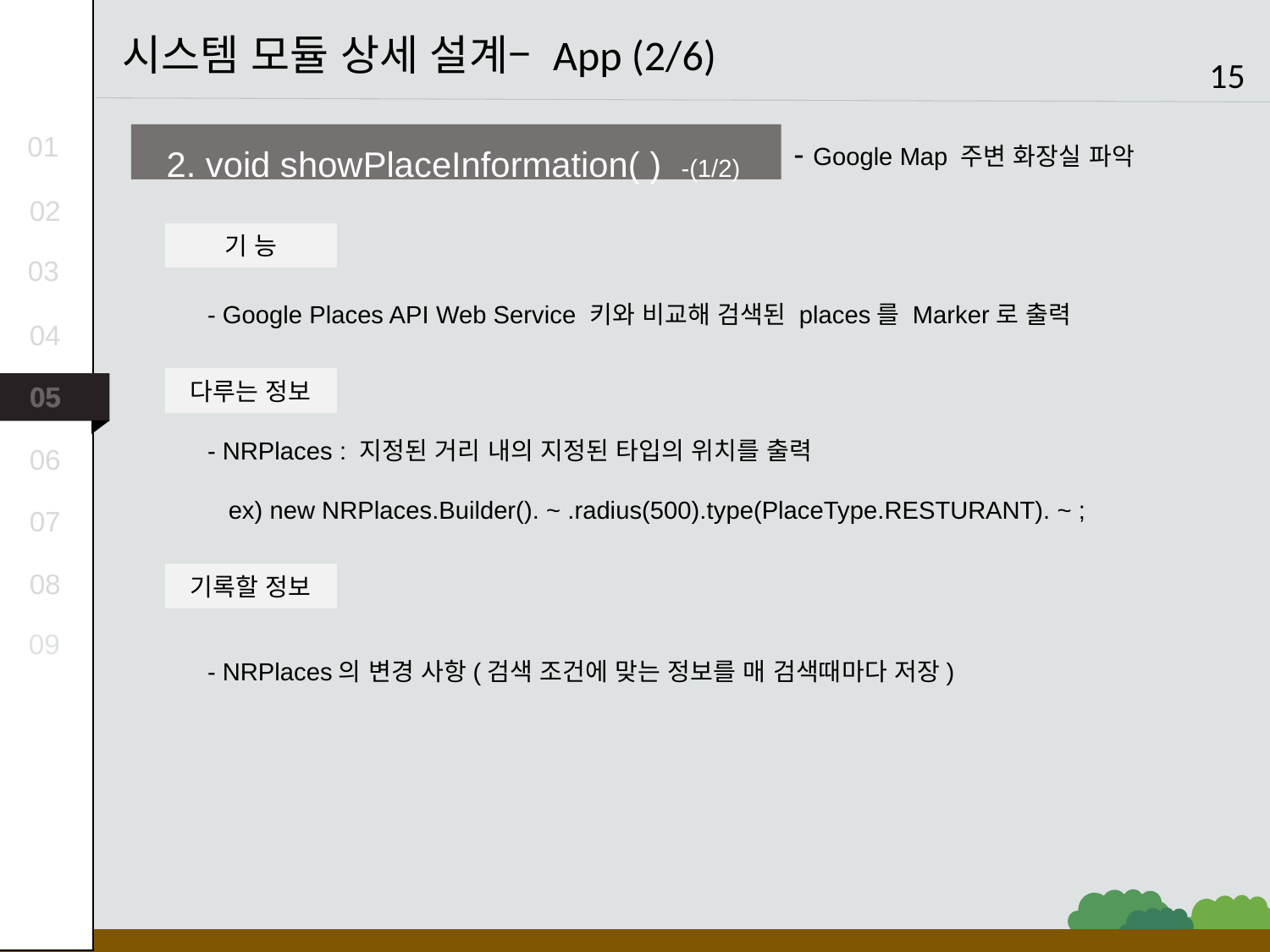

시스템 모듈 상세 설계– App (2/6)

15
2. void showPlaceInformation( )  -(1/2)

- Google Map 주변 화장실 파악
01
02
기 능
03
- Google Places API Web Service 키와 비교해 검색된 places를 Marker로 출력

04
다루는 정보
05

- NRPlaces : 지정된 거리 내의 지정된 타입의 위치를 출력
   ex) new NRPlaces.Builder(). ~ .radius(500).type(PlaceType.RESTURANT). ~ ;

06
07
08
기록할 정보
- NRPlaces의 변경 사항(검색 조건에 맞는 정보를 매 검색때마다 저장)
09